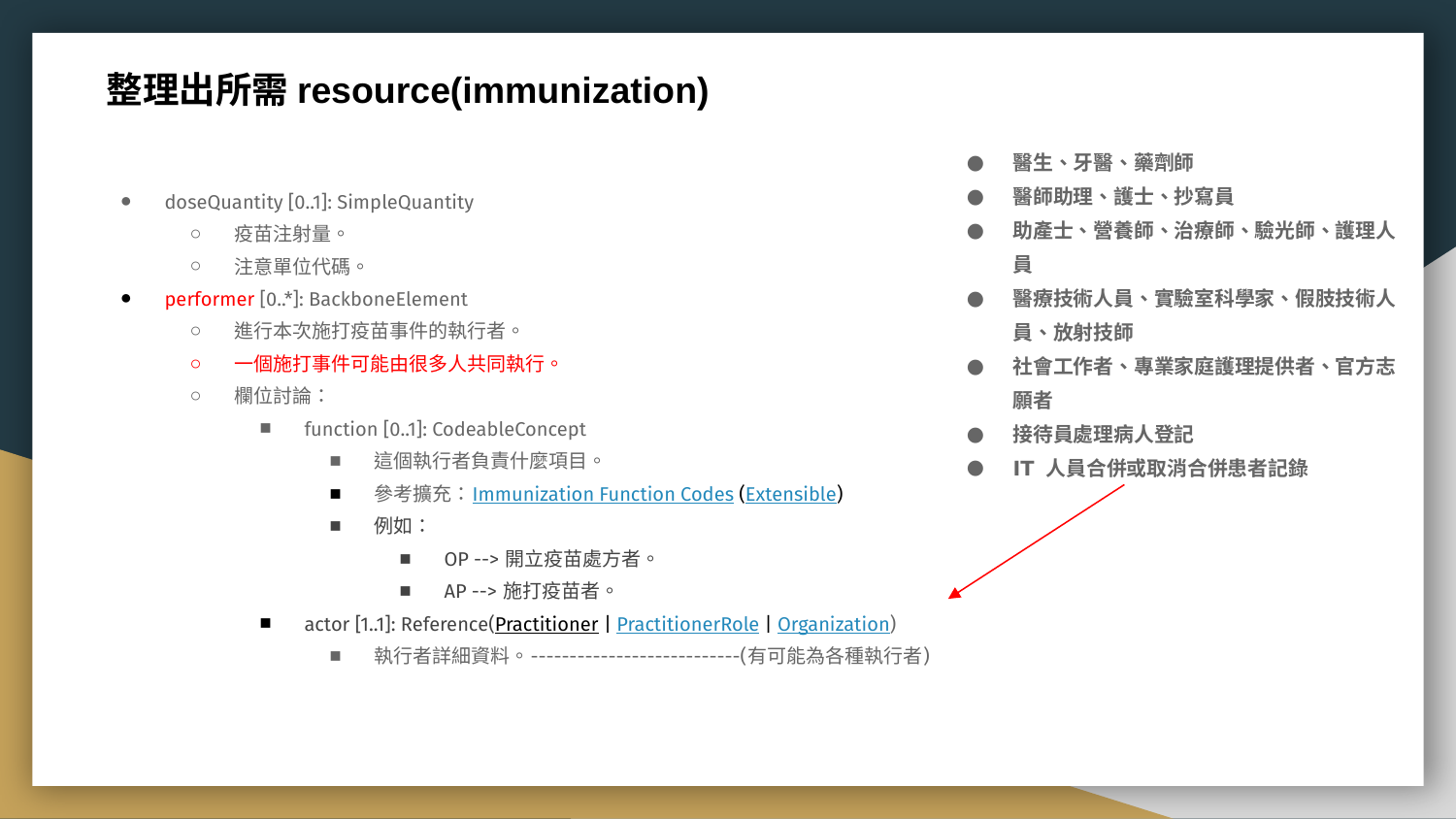

整理出所需resource(immunization)
醫生、牙醫、藥劑師
醫師助理、護士、抄寫員
助產士、營養師、治療師、驗光師、護理人員
醫療技術人員、實驗室科學家、假肢技術人員、放射技師
社會工作者、專業家庭護理提供者、官方志願者
接待員處理病人登記
IT 人員合併或取消合併患者記錄

doseQuantity [0..1]: SimpleQuantity
疫苗注射量。
注意單位代碼。
performer [0..*]: BackboneElement
進行本次施打疫苗事件的執行者。
一個施打事件可能由很多人共同執行。
欄位討論：
function [0..1]: CodeableConcept
這個執行者負責什麼項目。
參考擴充：Immunization Function Codes (Extensible)
例如：
OP --> 開立疫苗處方者。
AP --> 施打疫苗者。
actor [1..1]: Reference(Practitioner | PractitionerRole | Organization)
執行者詳細資料。---------------------------(有可能為各種執行者)